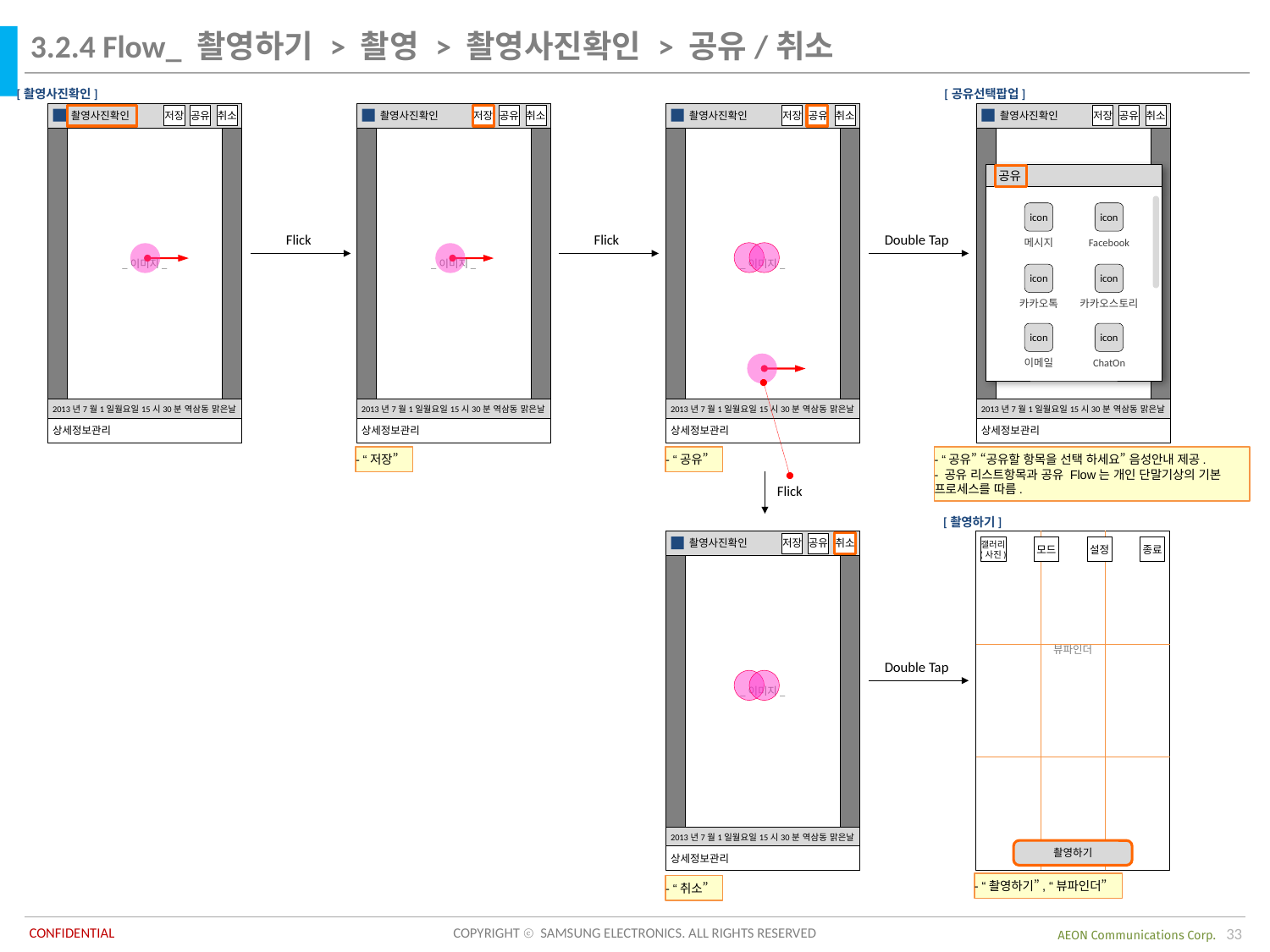

3.2.4 Flow_ 촬영하기 > 촬영 > 촬영사진확인 > 공유/취소
[촬영사진확인]
[공유선택팝업]

         촬영사진확인

저장
공유
취소

_이미지_
2013년7월1일월요일15시30분 역삼동 맑은날
상세정보관리

         촬영사진확인

저장
공유
취소

_이미지_
2013년7월1일월요일15시30분 역삼동 맑은날
상세정보관리

         촬영사진확인

저장
공유
취소

_이미지_
2013년7월1일월요일15시30분 역삼동 맑은날
상세정보관리

         촬영사진확인

저장
공유
취소

_이미지_
2013년7월1일월요일15시30분 역삼동 맑은날
상세정보관리

공유

icon
icon
메시지
Facebook
icon
icon
카카오톡
카카오스토리
icon
icon
이메일
ChatOn

Flick
Flick
Double Tap

- “저장”
- “공유”
- “공유” “공유할 항목을 선택 하세요” 음성안내 제공.
- 공유 리스트항목과 공유 Flow는 개인 단말기상의 기본 프로세스를 따름.
Flick
[촬영하기]

         촬영사진확인

저장
공유
취소

_이미지_
2013년7월1일월요일15시30분 역삼동 맑은날
상세정보관리
뷰파인더

갤러리
(사진)
모드
설정
종료
촬영하기

Double Tap

- “촬영하기”, “뷰파인더”
- “취소”
33